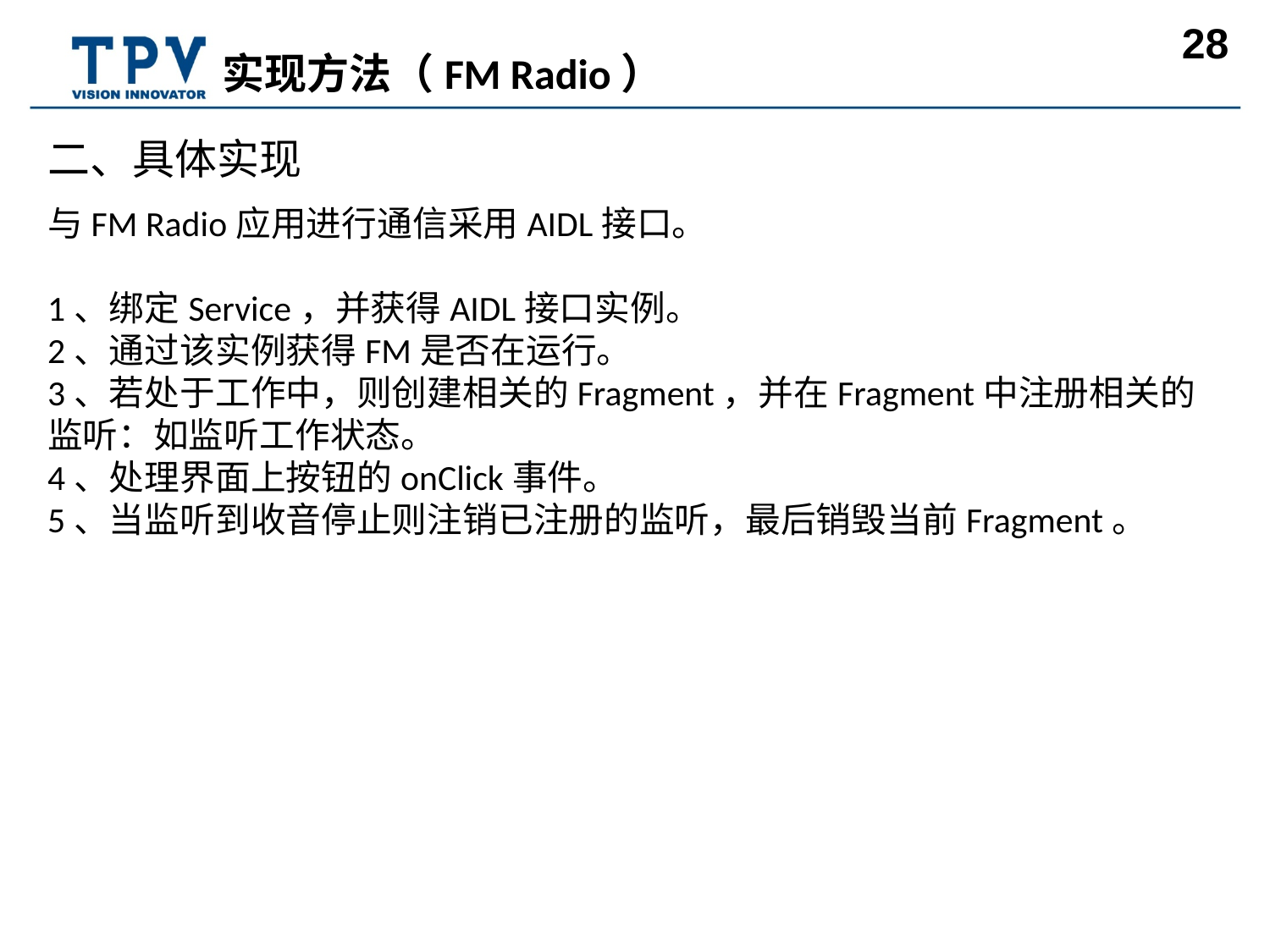

# 实现方法（FM Radio）
二、具体实现
与FM Radio应用进行通信采用AIDL接口。

1、绑定Service，并获得AIDL接口实例。
2、通过该实例获得FM是否在运行。
3、若处于工作中，则创建相关的Fragment，并在Fragment中注册相关的监听：如监听工作状态。
4、处理界面上按钮的onClick事件。
5、当监听到收音停止则注销已注册的监听，最后销毁当前Fragment。